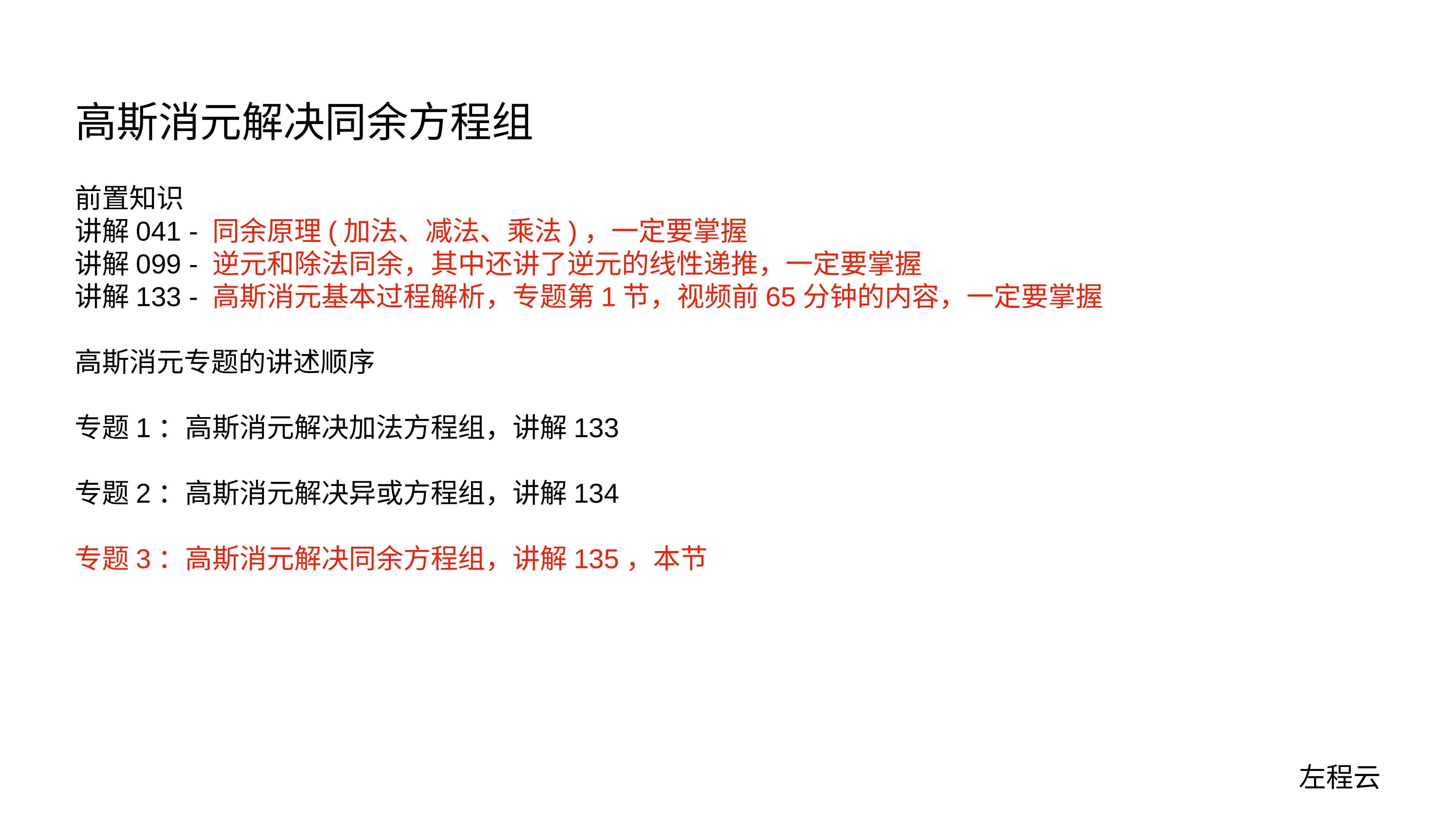

# 高斯消元解决同余方程组
前置知识
讲解041 - 同余原理(加法、减法、乘法)，一定要掌握
讲解099 - 逆元和除法同余，其中还讲了逆元的线性递推，一定要掌握
讲解133 - 高斯消元基本过程解析，专题第1节，视频前65分钟的内容，一定要掌握

高斯消元专题的讲述顺序

专题1：高斯消元解决加法方程组，讲解133

专题2：高斯消元解决异或方程组，讲解134

专题3：高斯消元解决同余方程组，讲解135，本节
左程云